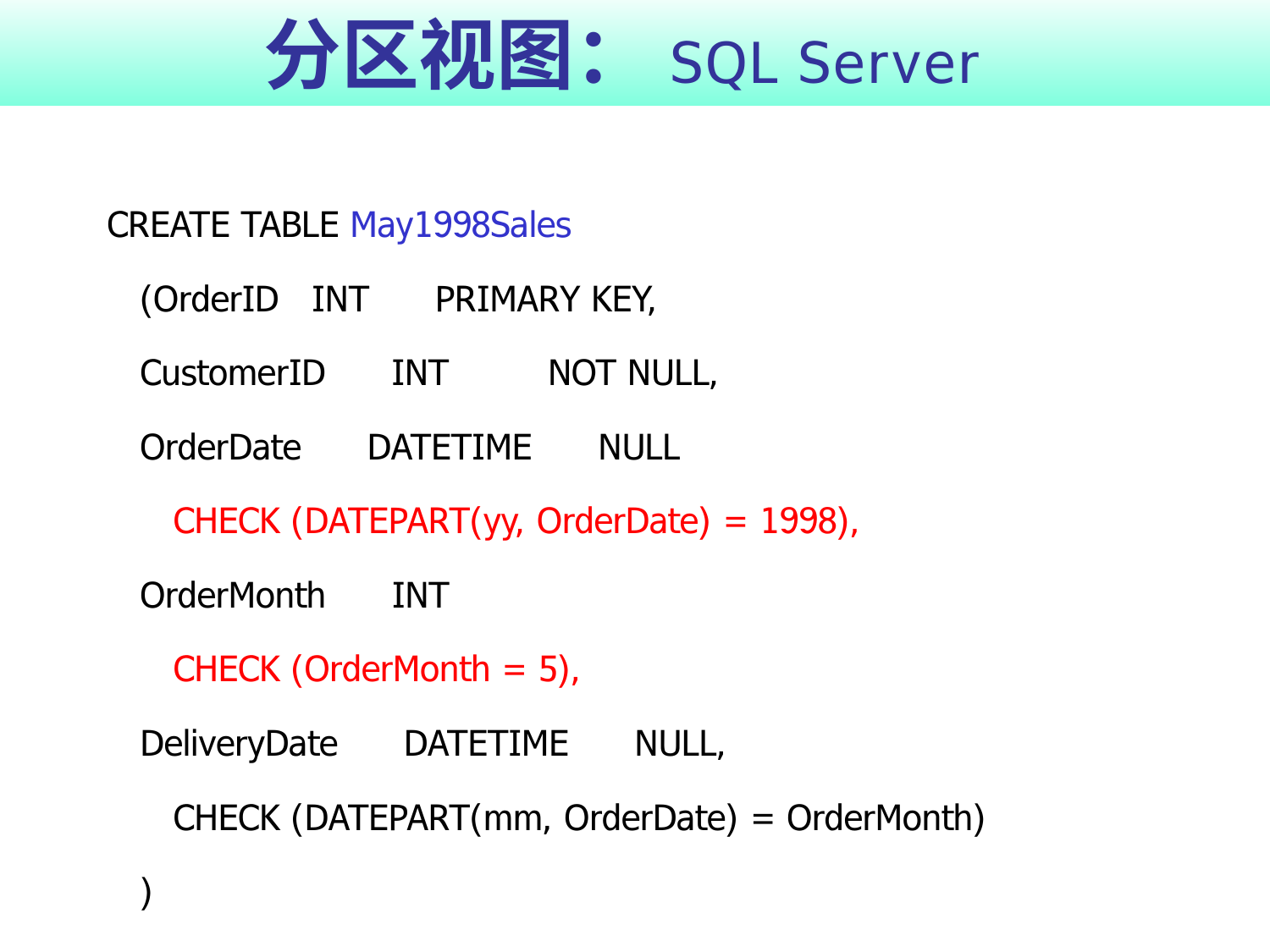

# 分区视图：SQL Server
CREATE TABLE May1998Sales
   (OrderID   INT      PRIMARY KEY,
   CustomerID      INT         NOT NULL,
   OrderDate      DATETIME      NULL
      CHECK (DATEPART(yy, OrderDate) = 1998),
   OrderMonth      INT
      CHECK (OrderMonth = 5),
   DeliveryDate      DATETIME      NULL,
      CHECK (DATEPART(mm, OrderDate) = OrderMonth)
   )